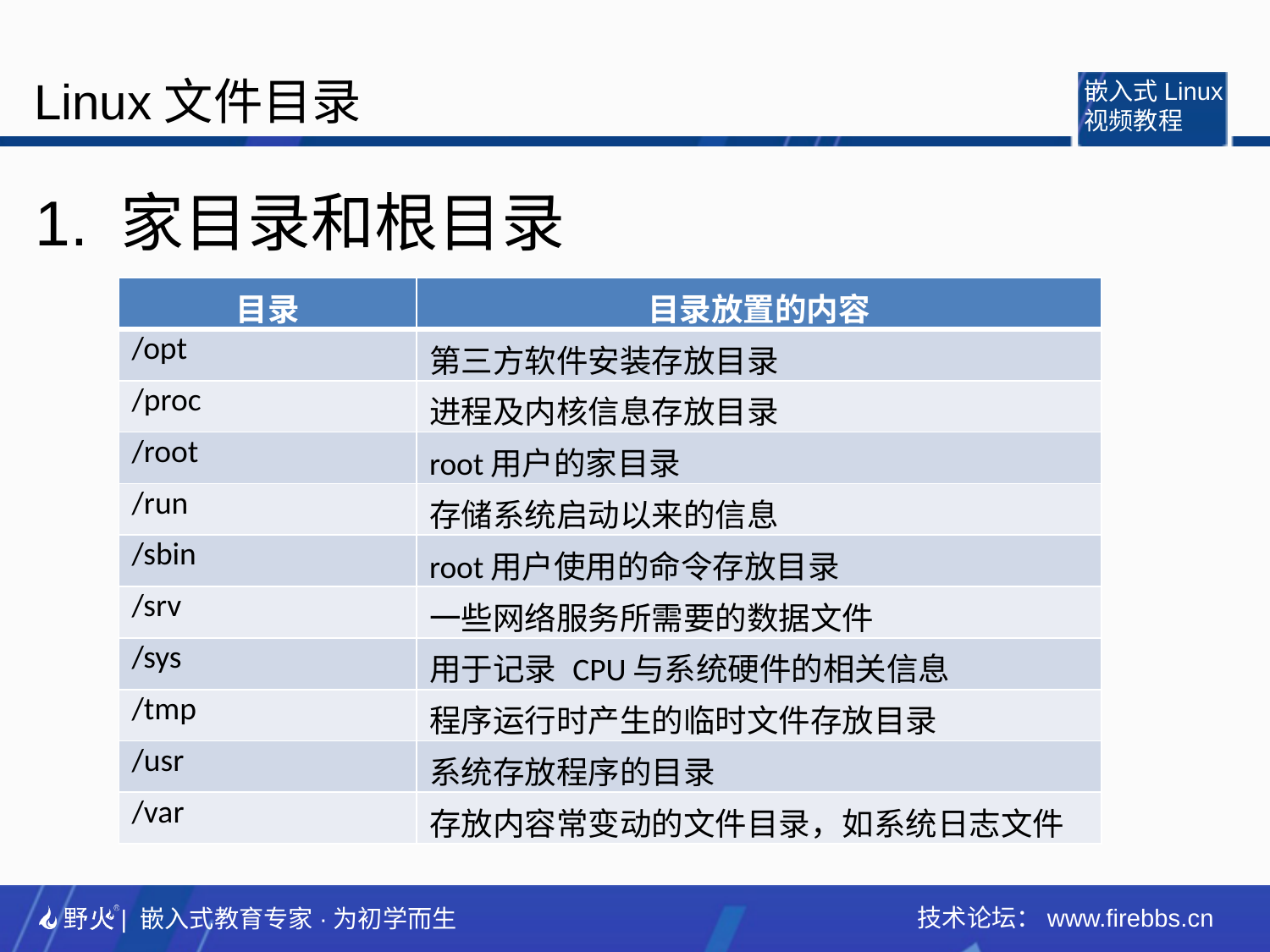

1. 家目录和根目录
| 目录 | 目录放置的内容 |
| --- | --- |
| /opt | 第三方软件安装存放目录 |
| /proc | 进程及内核信息存放目录 |
| /root | root用户的家目录 |
| /run | 存储系统启动以来的信息 |
| /sbin | root用户使用的命令存放目录 |
| /srv | 一些网络服务所需要的数据文件 |
| /sys | 用于记录 CPU与系统硬件的相关信息 |
| /tmp | 程序运行时产生的临时文件存放目录 |
| /usr | 系统存放程序的目录 |
| /var | 存放内容常变动的文件目录，如系统日志文件 |